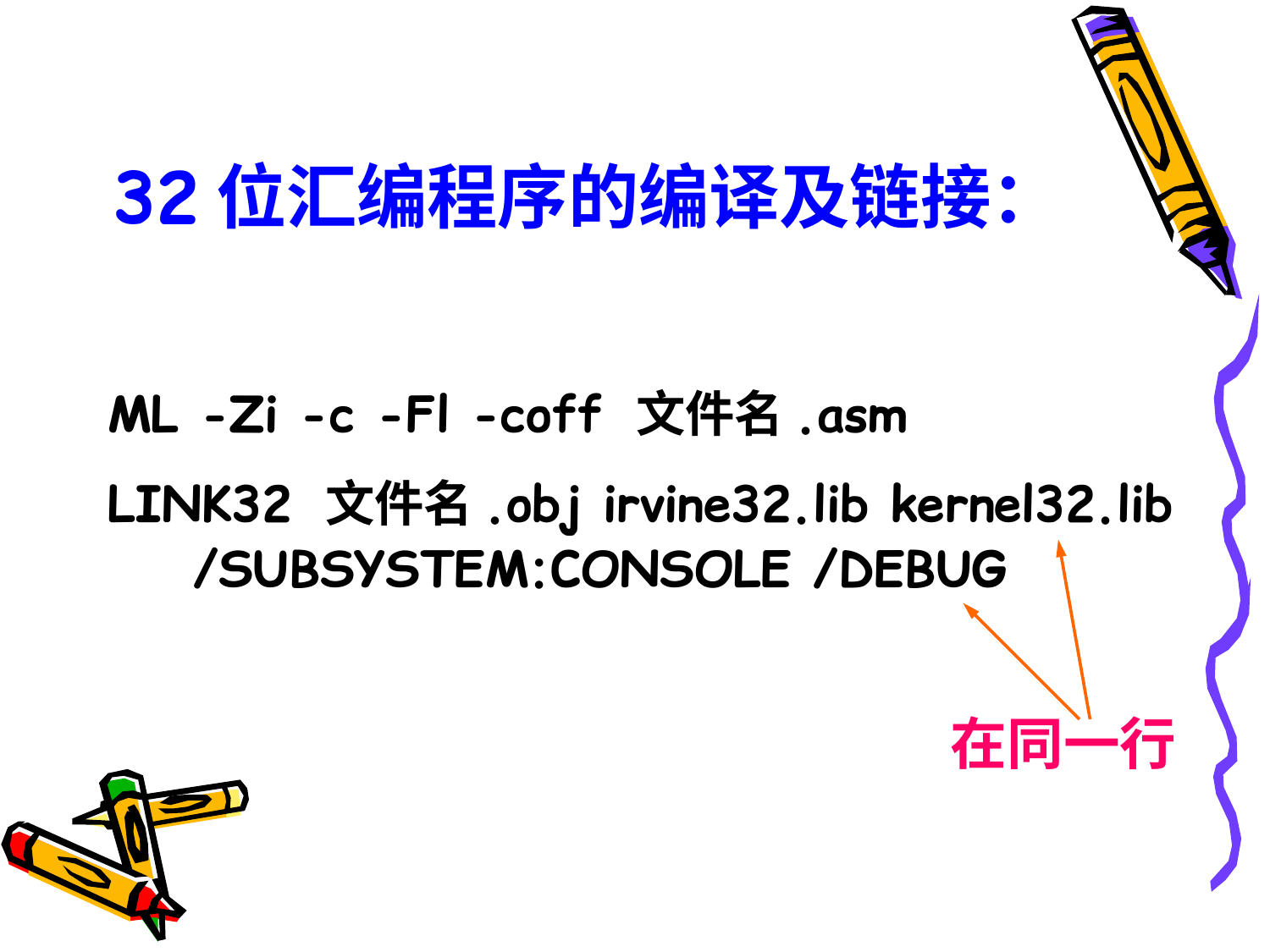

# 32位汇编程序的编译及链接：
ML -Zi -c -Fl -coff 文件名.asm
LINK32 文件名.obj irvine32.lib kernel32.lib
    /SUBSYSTEM:CONSOLE /DEBUG
在同一行